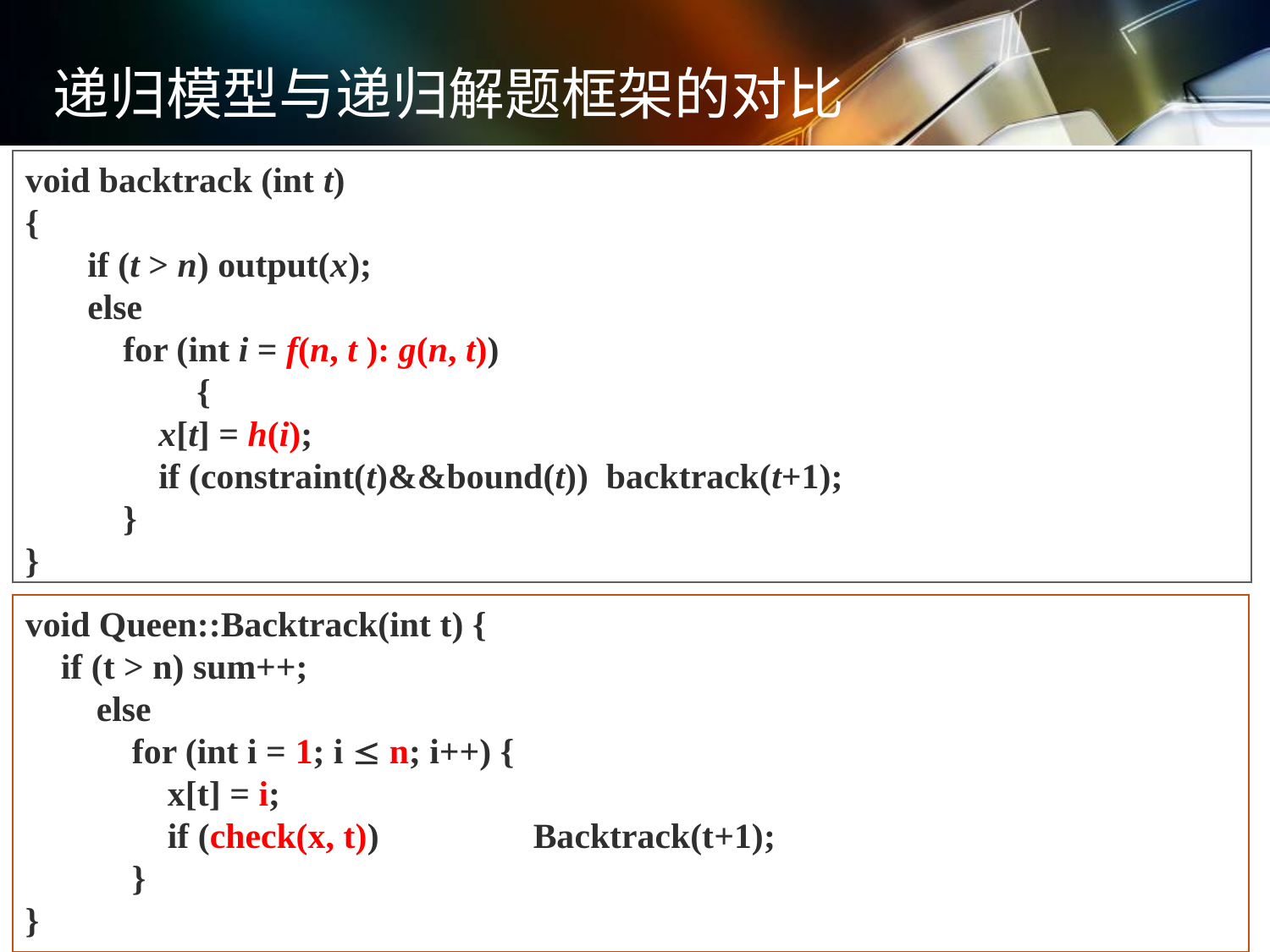

递归模型与递归解题框架的对比
void backtrack (int t)
{
       if (t > n) output(x);
       else
           for (int i = f(n, t ): g(n, t))
	     {
               x[t] = h(i);
               if (constraint(t)&&bound(t))  backtrack(t+1);
           }
}
void Queen::Backtrack(int t) {
    if (t > n) sum++;
        else
            for (int i = 1; i ≤ n; i++) {
                x[t] = i;
                if (check(x, t)) 		Backtrack(t+1);
            }
}